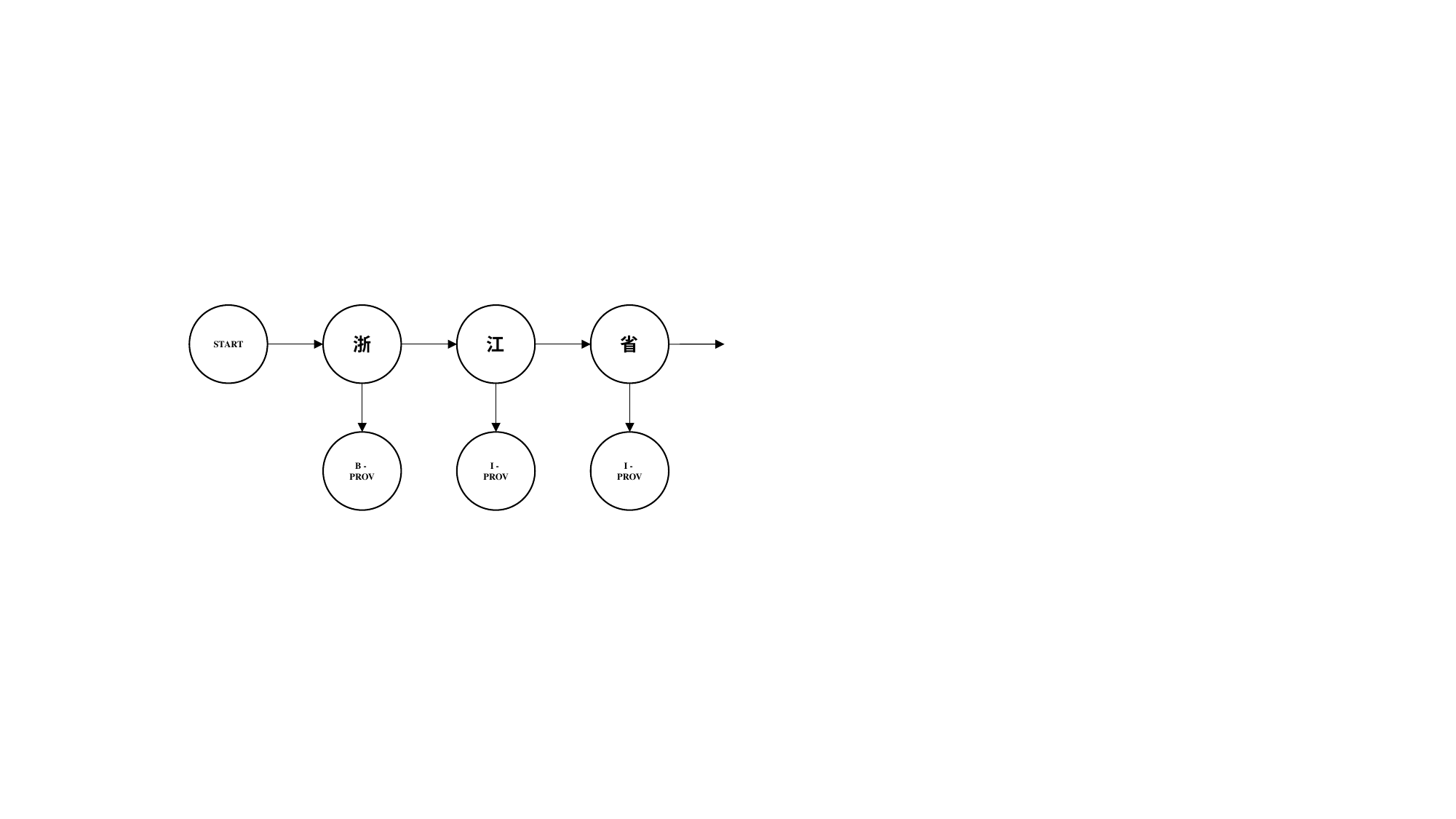

START
省
浙
江
I -
PROV
B -
PROV
I -
PROV